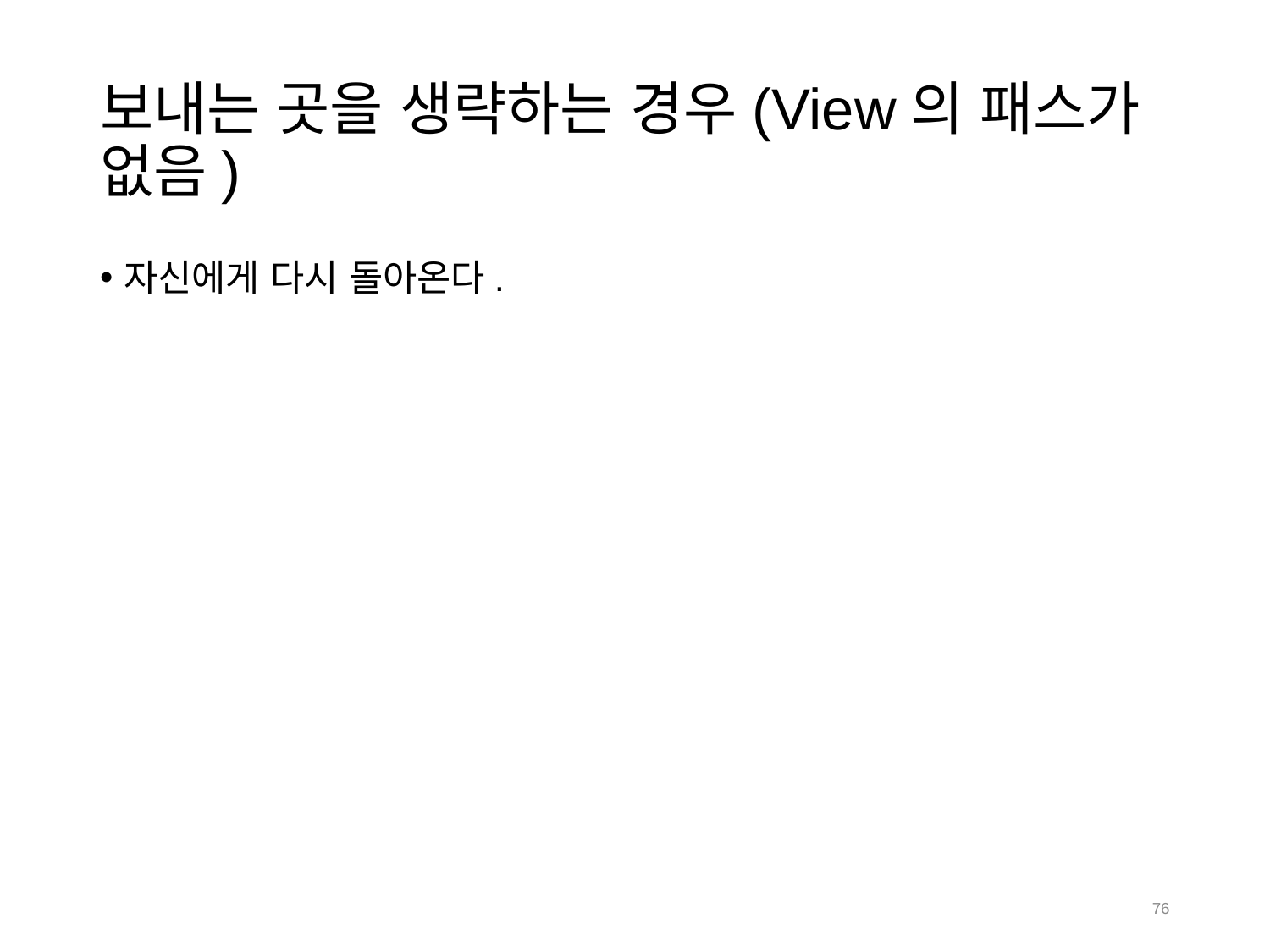

# 보내는 곳을 생략하는 경우(View의 패스가 없음)
자신에게 다시 돌아온다.

76